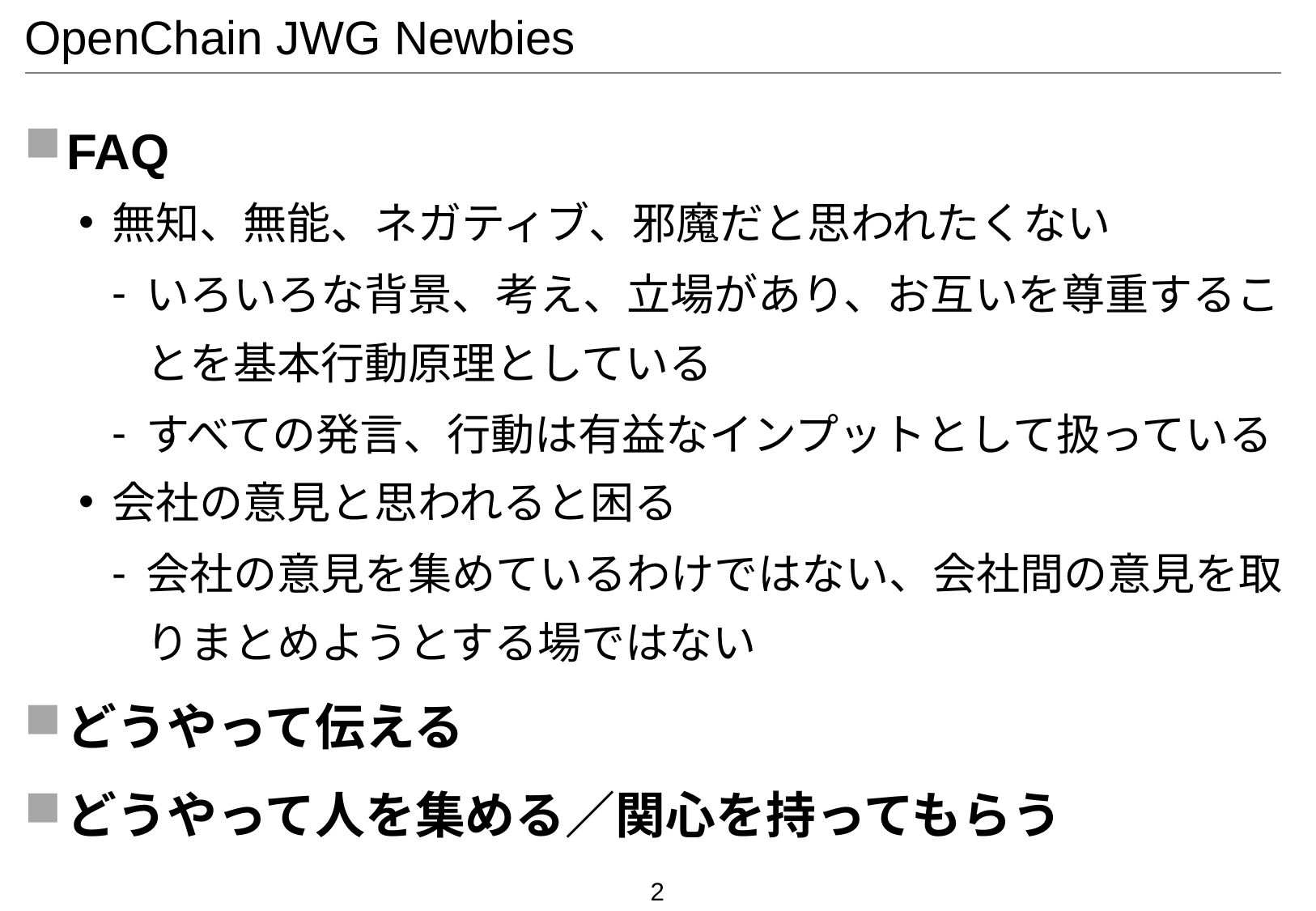

# OpenChain JWG Newbies
FAQ
無知、無能、ネガティブ、邪魔だと思われたくない
いろいろな背景、考え、立場があり、お互いを尊重することを基本行動原理としている
すべての発言、行動は有益なインプットとして扱っている
会社の意見と思われると困る
会社の意見を集めているわけではない、会社間の意見を取りまとめようとする場ではない
どうやって伝える
どうやって人を集める／関心を持ってもらう